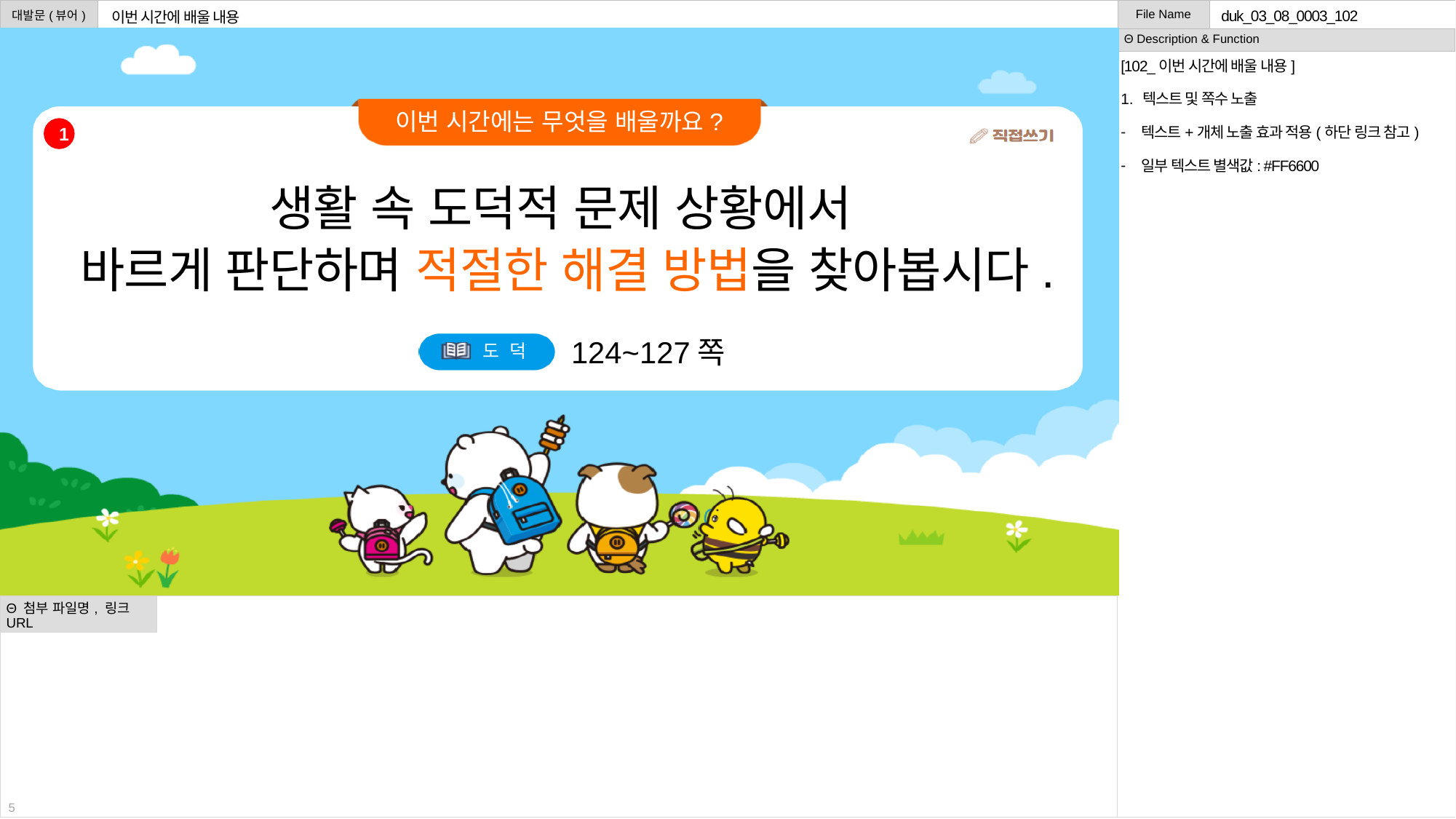

duk_03_08_0003_102
이번 시간에 배울 내용
[102_이번 시간에 배울 내용]
텍스트 및 쪽수 노출
텍스트+개체 노출 효과 적용(하단 링크 참고)
일부 텍스트 별색값: #FF6600

1
생활 속 도덕적 문제 상황에서
바르게 판단하며 적절한 해결 방법을 찾아봅시다.
124~127쪽